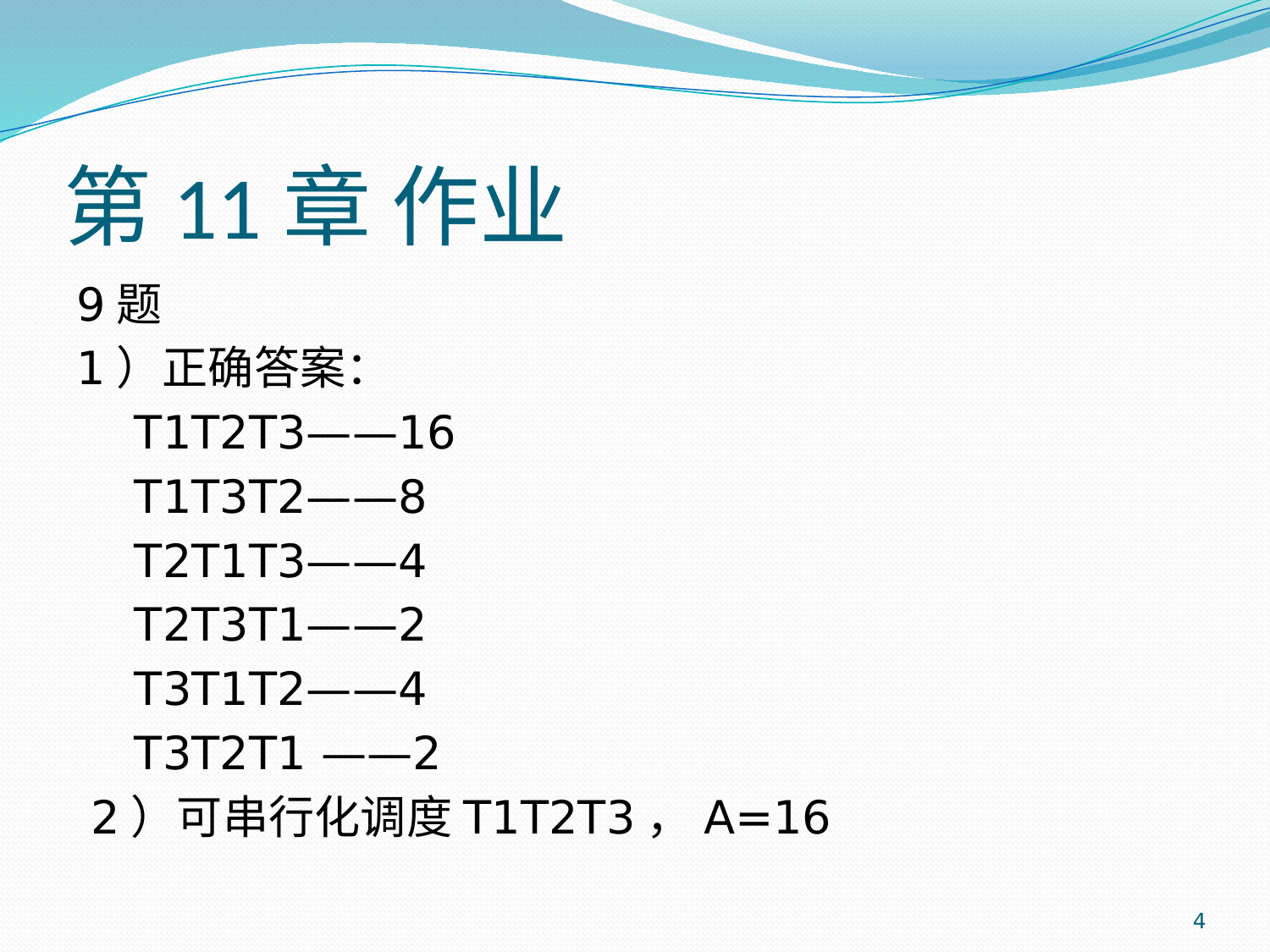

# 第11章 作业
9题
1）正确答案：
    T1T2T3——16
    T1T3T2——8
    T2T1T3——4
    T2T3T1——2
    T3T1T2——4
    T3T2T1 ——2
 2）可串行化调度T1T2T3，A=16
4